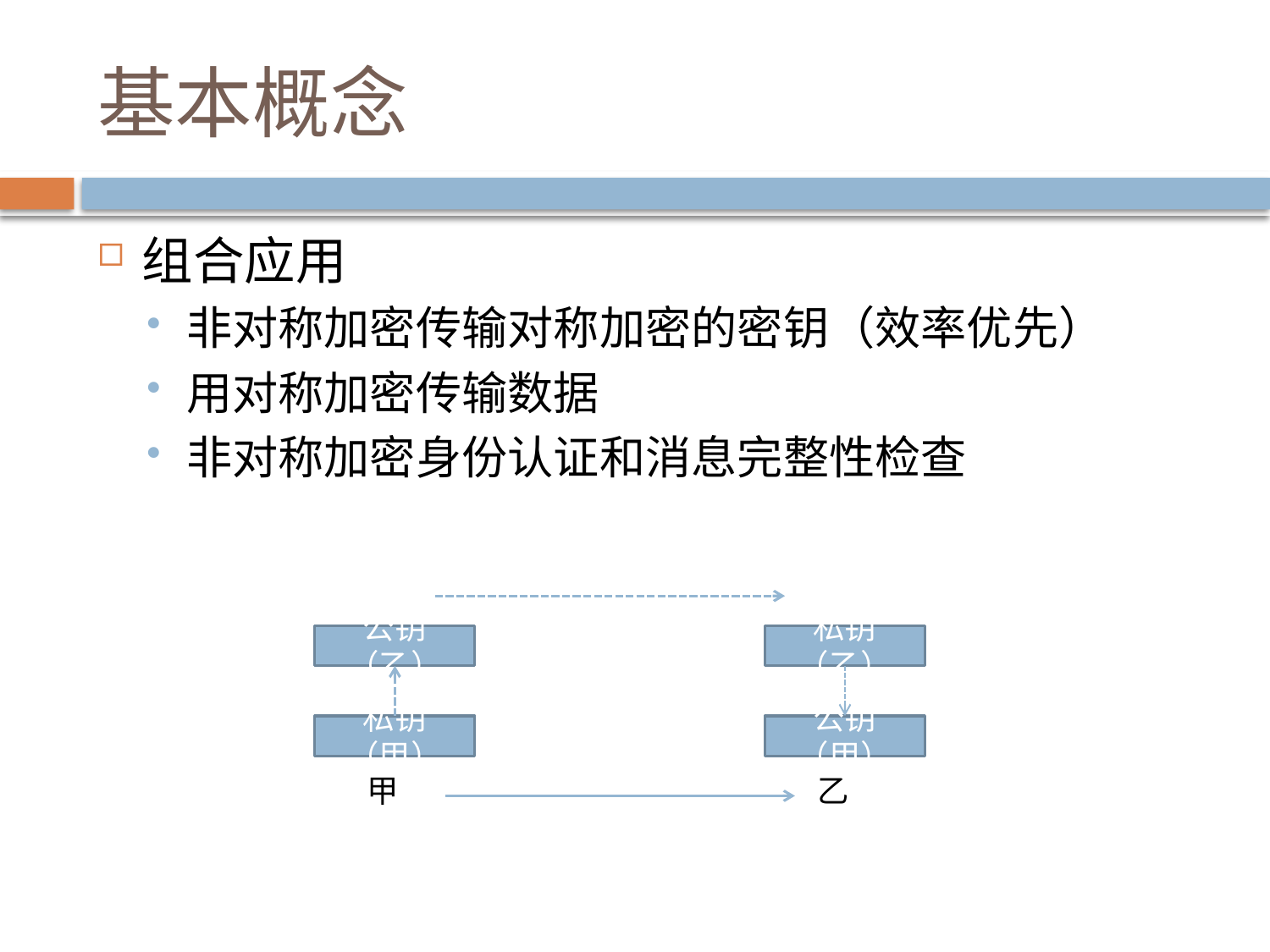

# 基本概念
组合应用
非对称加密传输对称加密的密钥（效率优先）
用对称加密传输数据
非对称加密身份认证和消息完整性检查

公钥（乙）
私钥（乙）
私钥（甲）
公钥（甲）
甲
乙